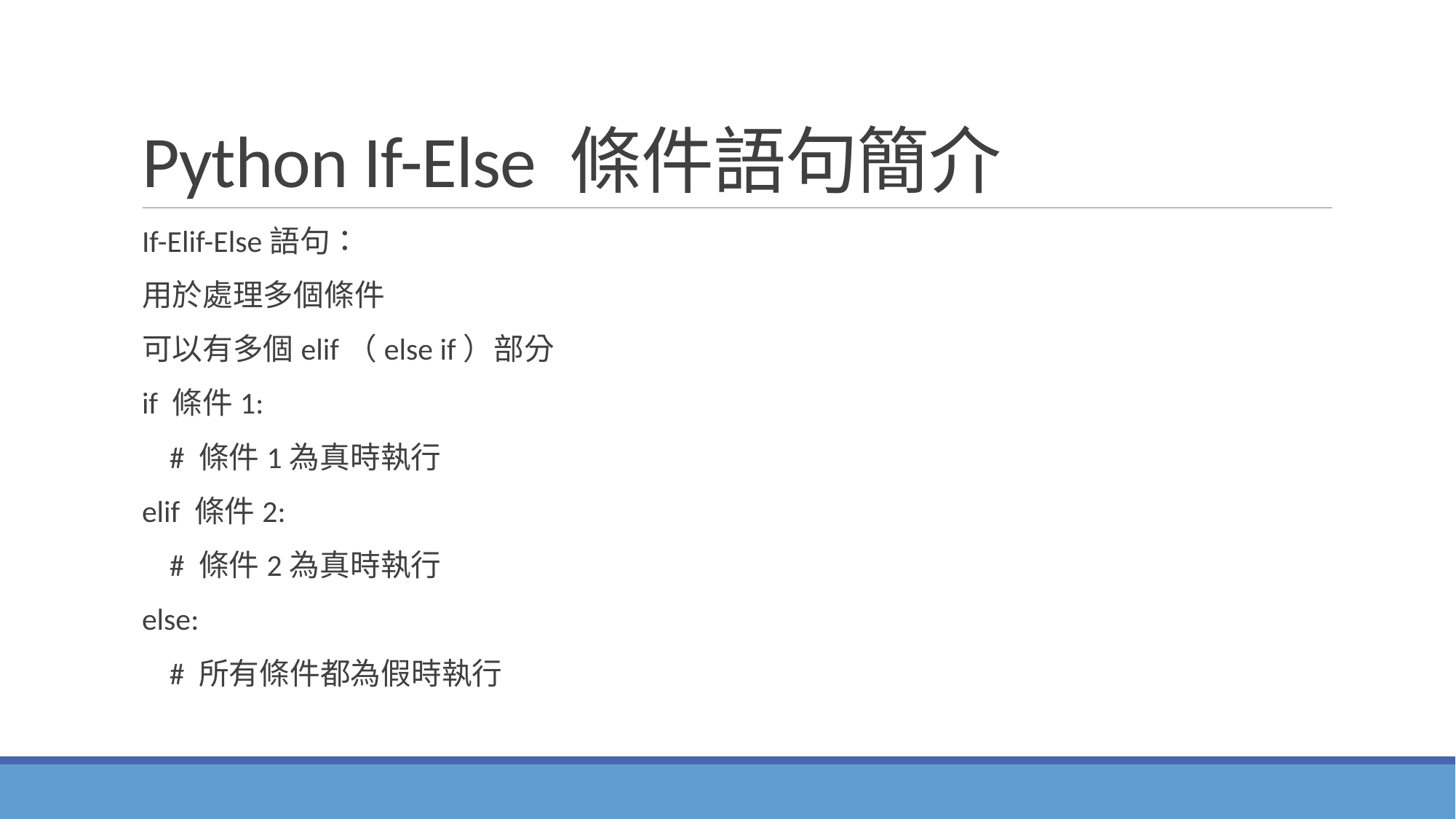

# Python If-Else 條件語句簡介
If-Elif-Else語句：
用於處理多個條件
可以有多個elif（else if）部分
if 條件1:
    # 條件1為真時執行
elif 條件2:
    # 條件2為真時執行
else:
    # 所有條件都為假時執行